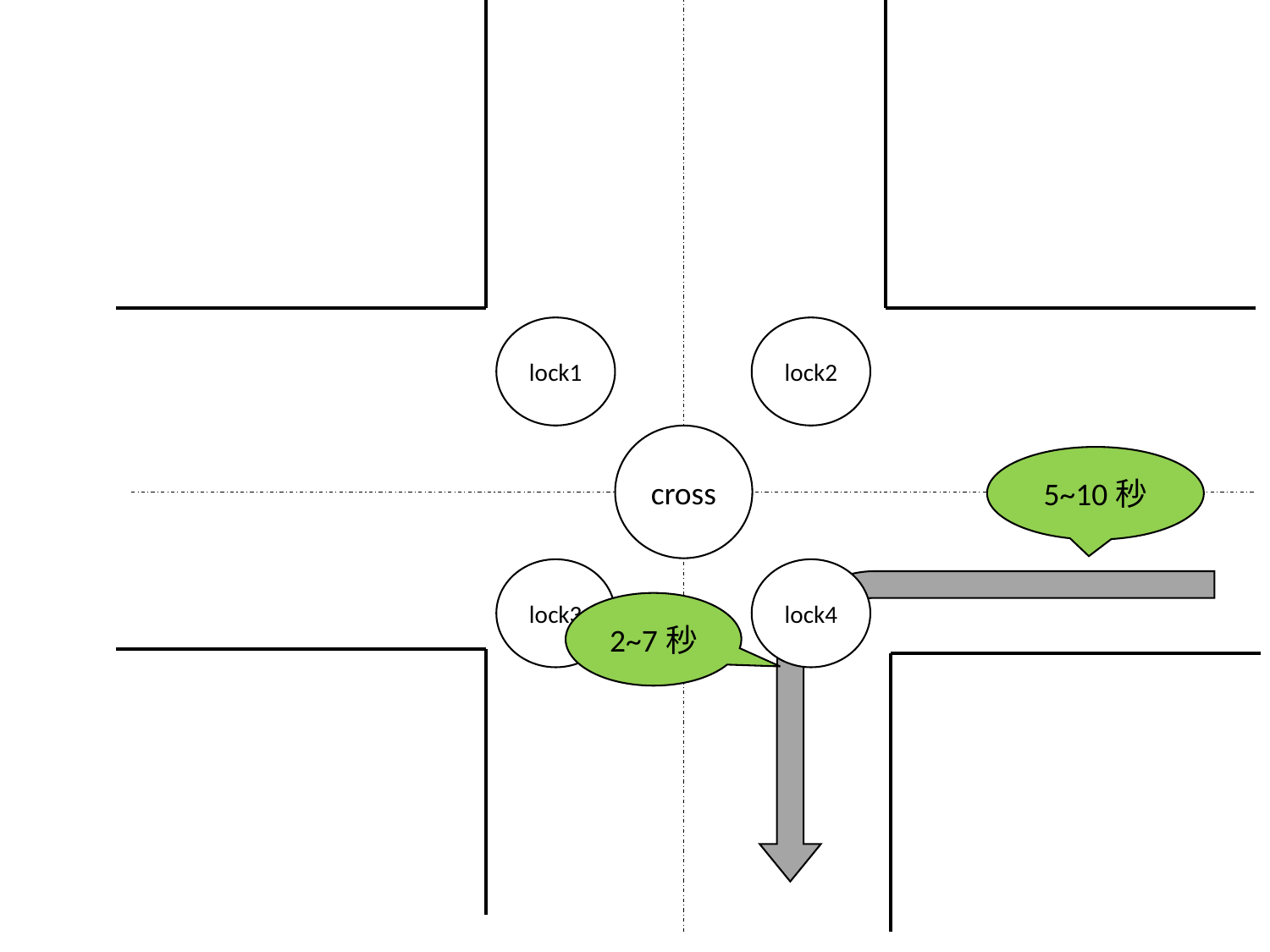

lock1
lock2
cross
5~10秒

lock3
lock4
2~7秒